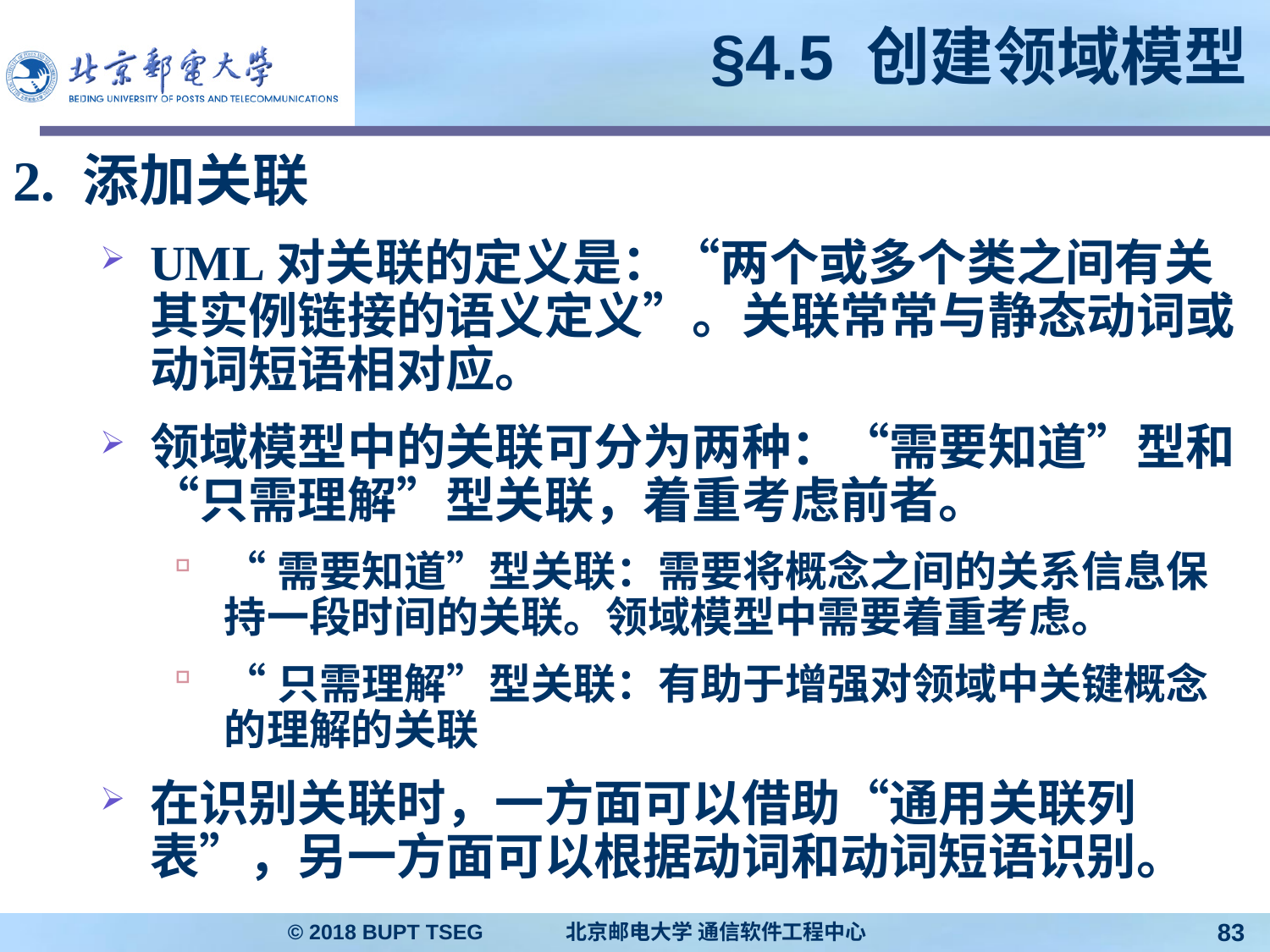

# §4.5 创建领域模型
2. 添加关联
UML对关联的定义是：“两个或多个类之间有关其实例链接的语义定义”。关联常常与静态动词或动词短语相对应。
领域模型中的关联可分为两种：“需要知道”型和“只需理解”型关联，着重考虑前者。
“需要知道”型关联：需要将概念之间的关系信息保持一段时间的关联。领域模型中需要着重考虑。
“只需理解”型关联：有助于增强对领域中关键概念的理解的关联
在识别关联时，一方面可以借助“通用关联列表”，另一方面可以根据动词和动词短语识别。
© 2018 BUPT TSEG             北京邮电大学 通信软件工程中心